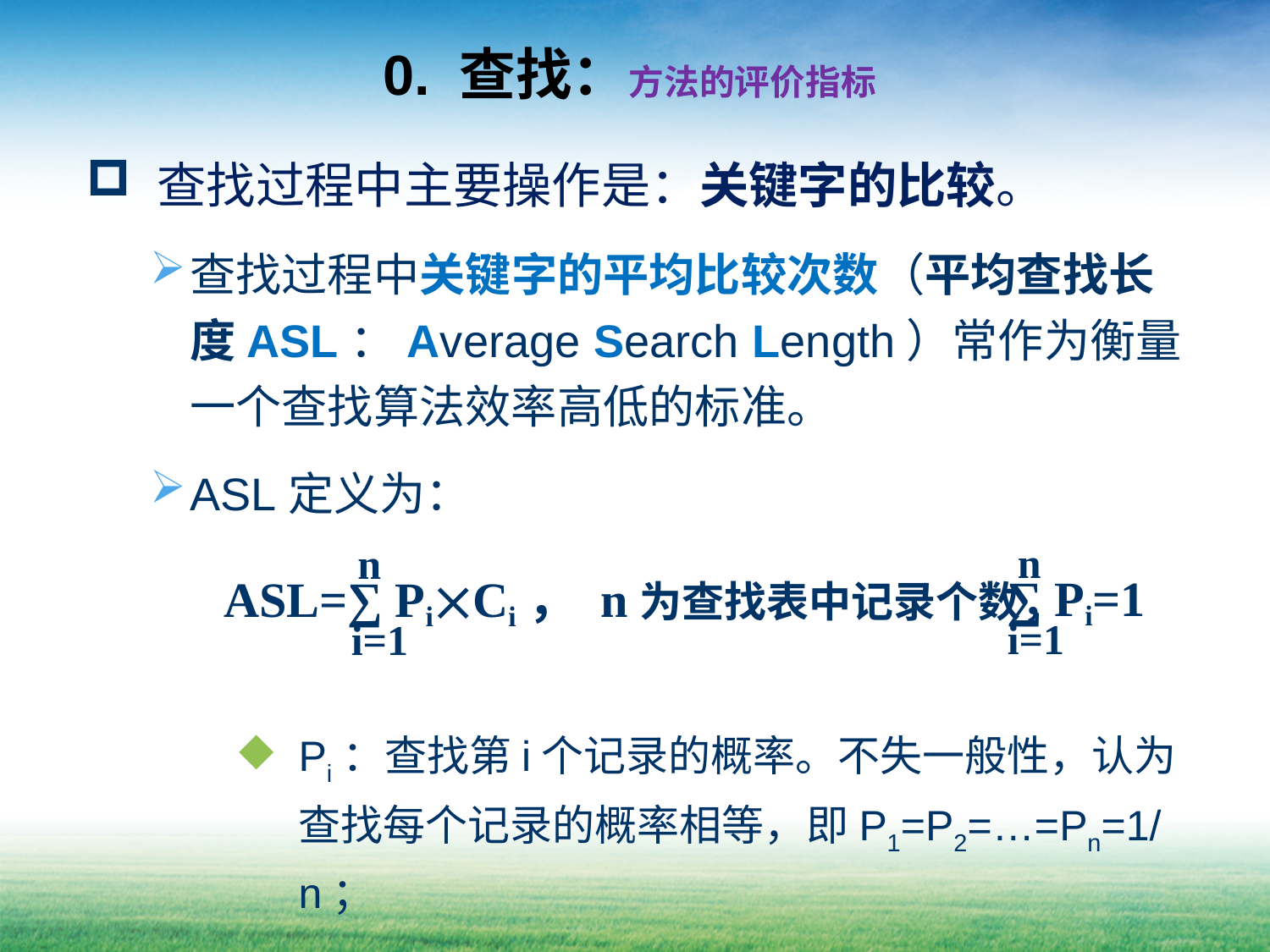

# 0. 查找：方法的评价指标
 查找过程中主要操作是：关键字的比较。
查找过程中关键字的平均比较次数（平均查找长度ASL：Average Search Length）常作为衡量一个查找算法效率高低的标准。
ASL定义为：

Pi：查找第i个记录的概率。不失一般性，认为查找每个记录的概率相等，即P1=P2=…=Pn=1/n；
Ci：查找第i个记录需要进行比较的次数。

n
∑ Pi=1
i=1
n
ASL=∑ Pi×Ci， n为查找表中记录个数，
i=1